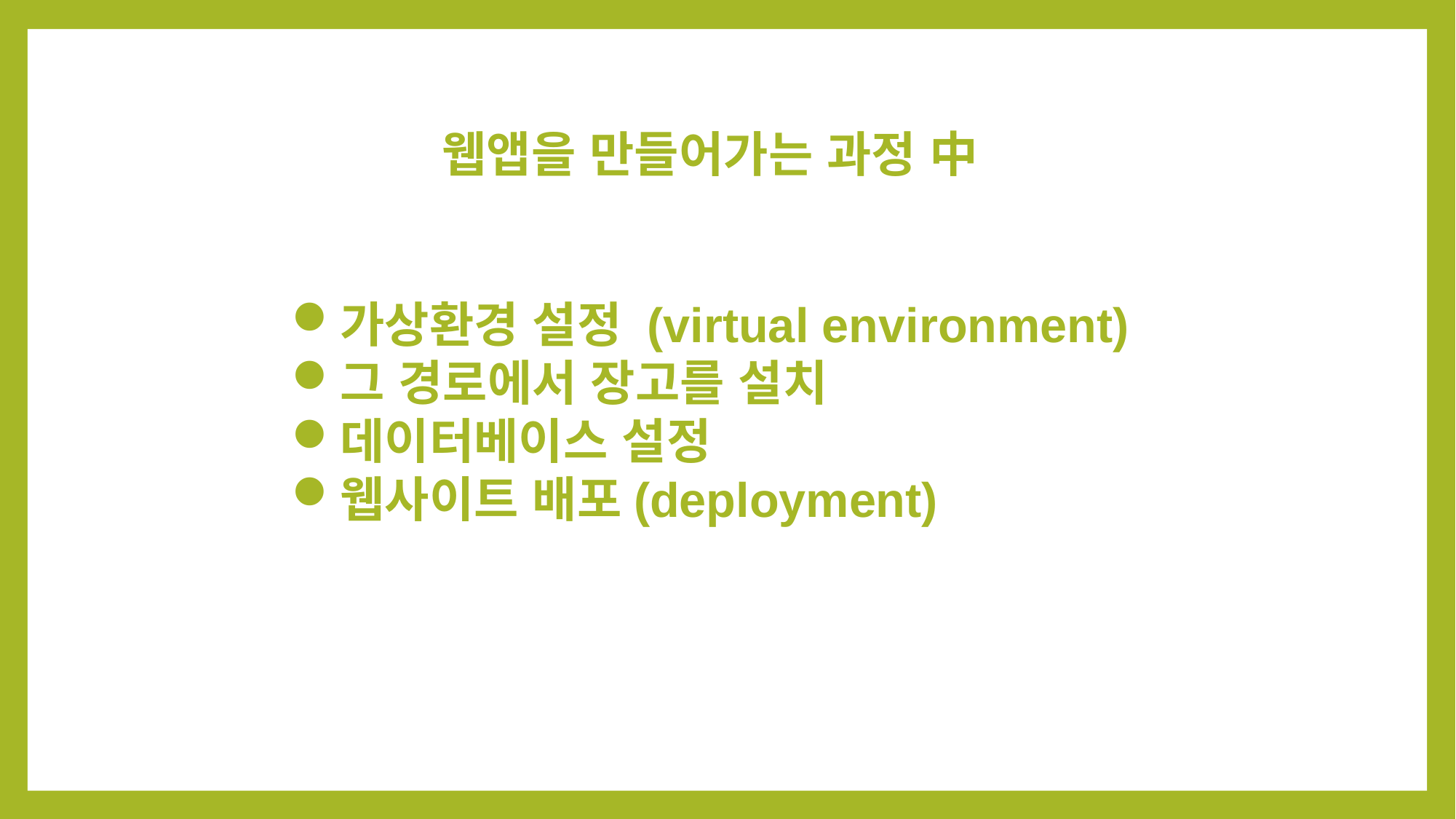

웹앱을 만들어가는 과정 中
가상환경 설정 (virtual environment)
그 경로에서 장고를 설치
데이터베이스 설정
웹사이트 배포(deployment)